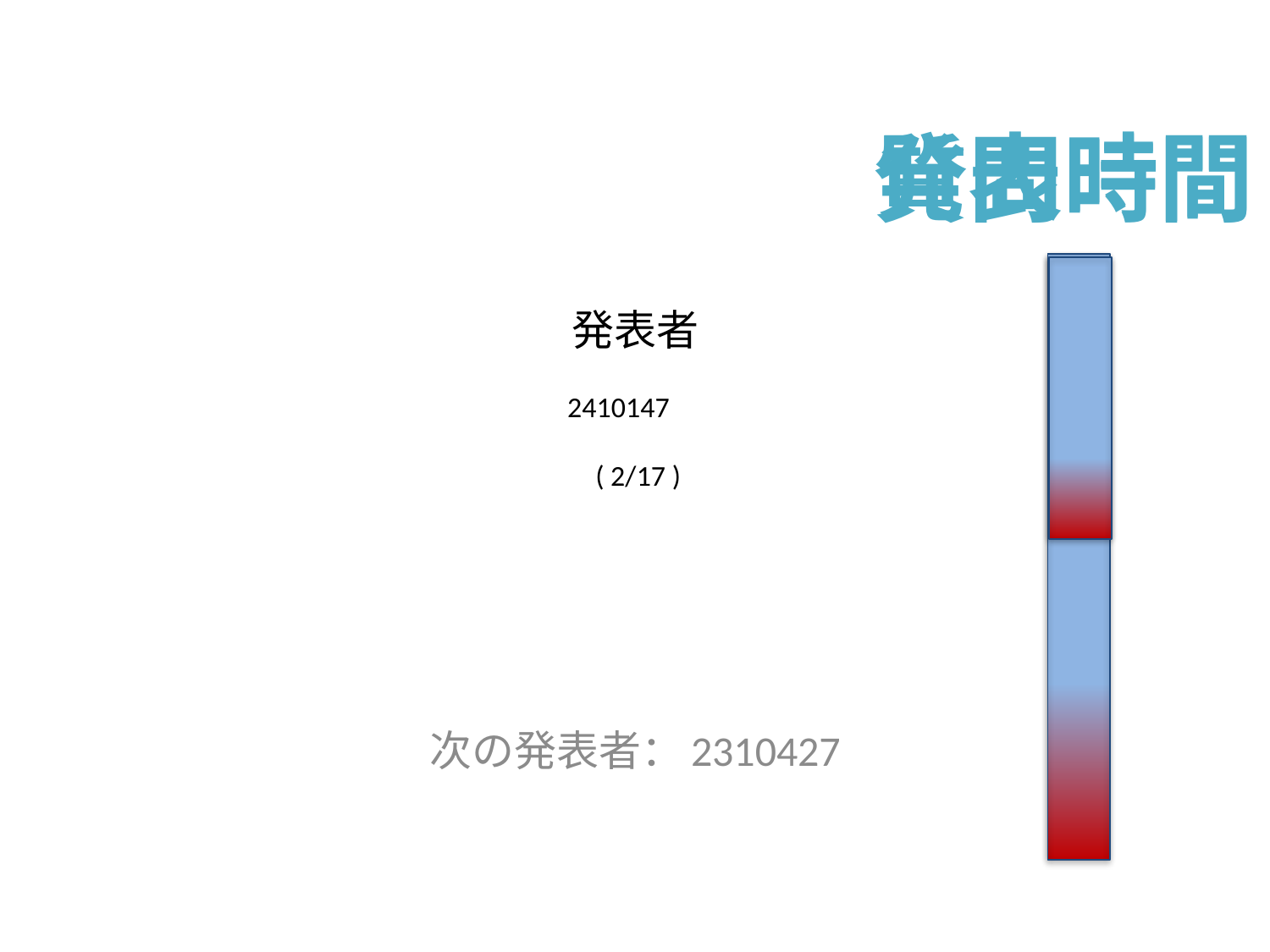

発表時間
質問時間

# 発表者

2410147

 ( 2/17 )

次の発表者：2310427